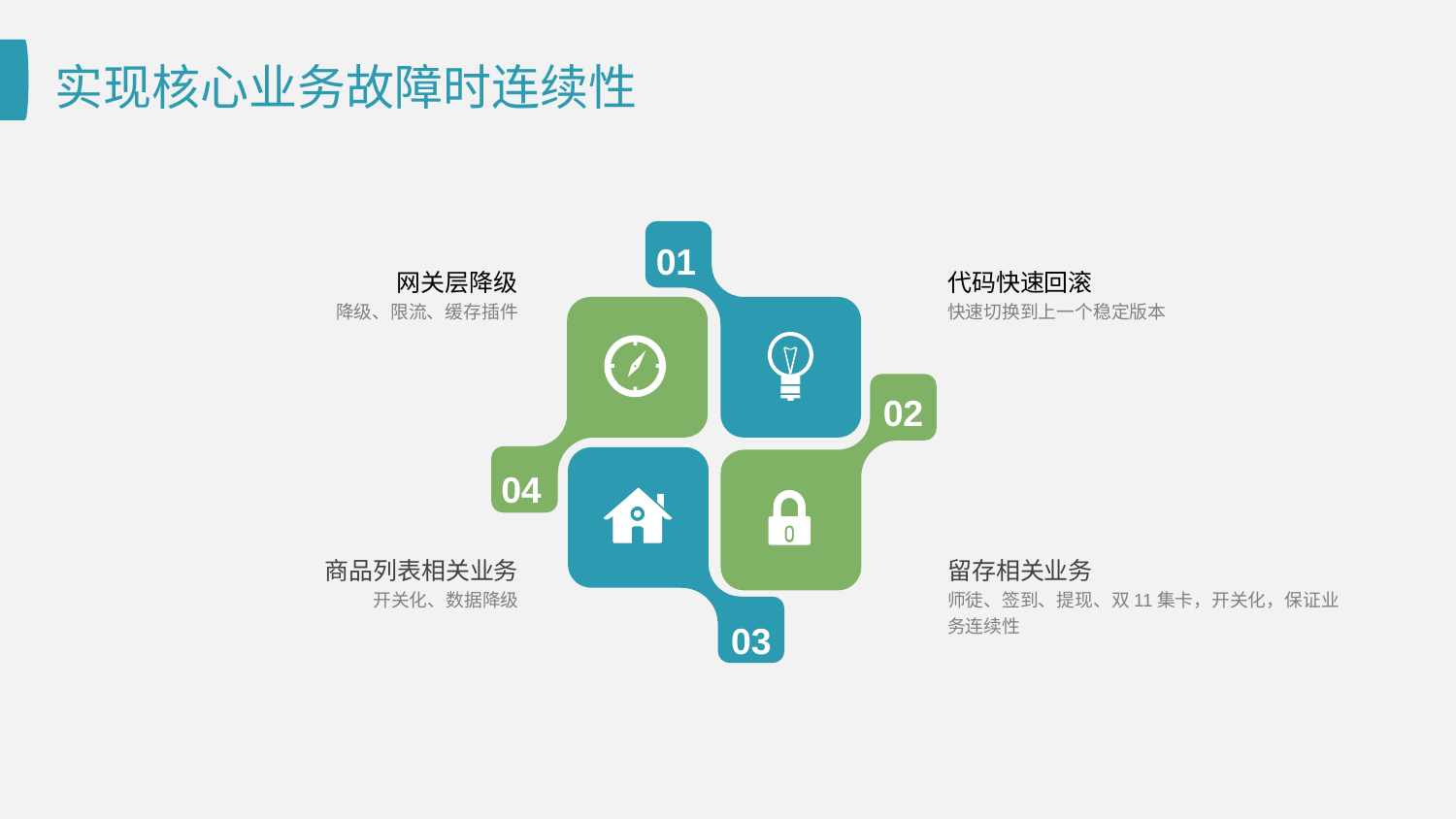

# 实现核心业务故障时连续性

01

网关层降级
降级、限流、缓存插件
代码快速回滚
快速切换到上一个稳定版本

04

02

03
商品列表相关业务
开关化、数据降级
留存相关业务
师徒、签到、提现、双11集卡，开关化，保证业务连续性